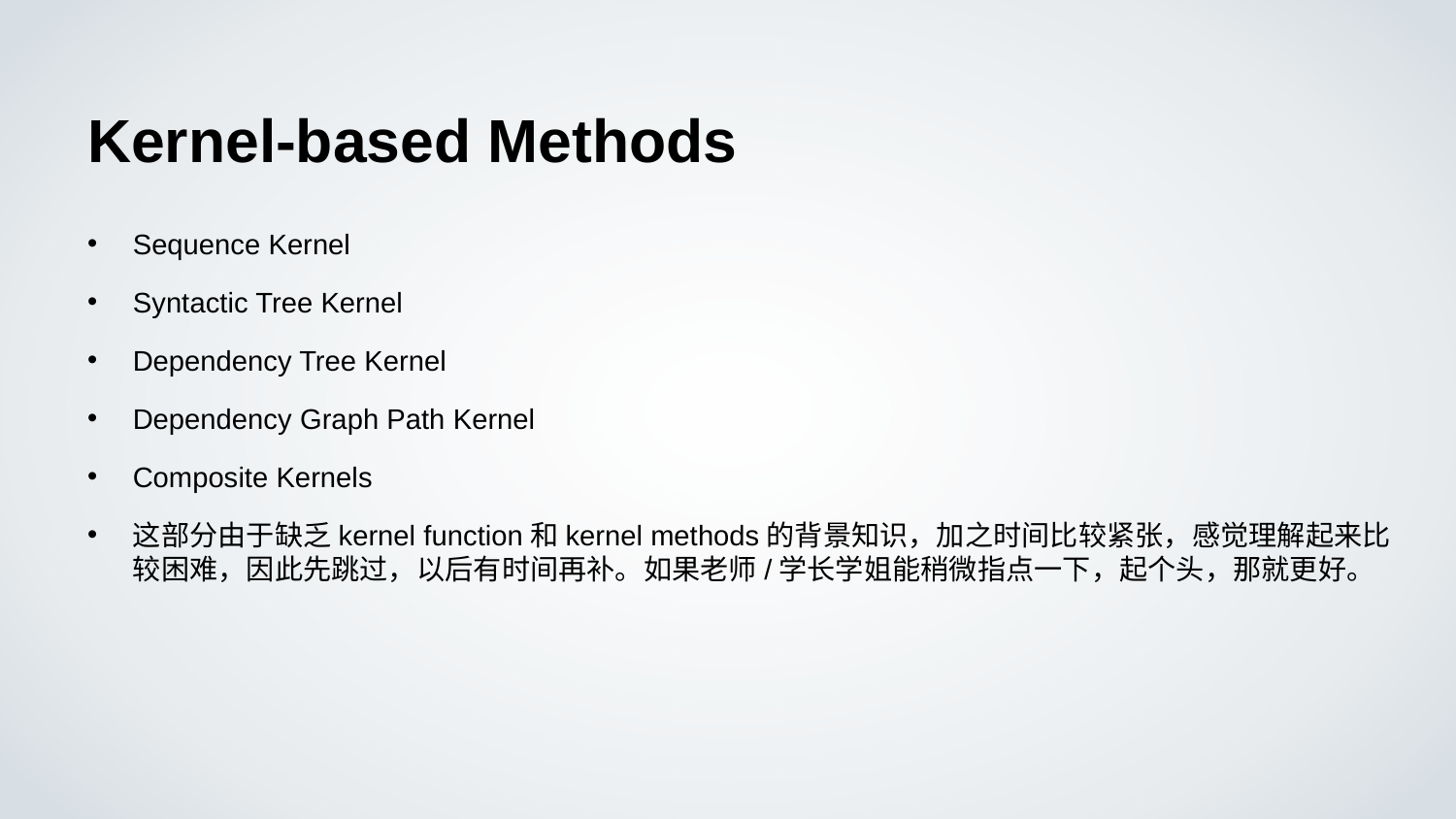

Kernel-based Methods
Sequence Kernel
Syntactic Tree Kernel
Dependency Tree Kernel
Dependency Graph Path Kernel
Composite Kernels
这部分由于缺乏kernel function和kernel methods的背景知识，加之时间比较紧张，感觉理解起来比较困难，因此先跳过，以后有时间再补。如果老师/学长学姐能稍微指点一下，起个头，那就更好。